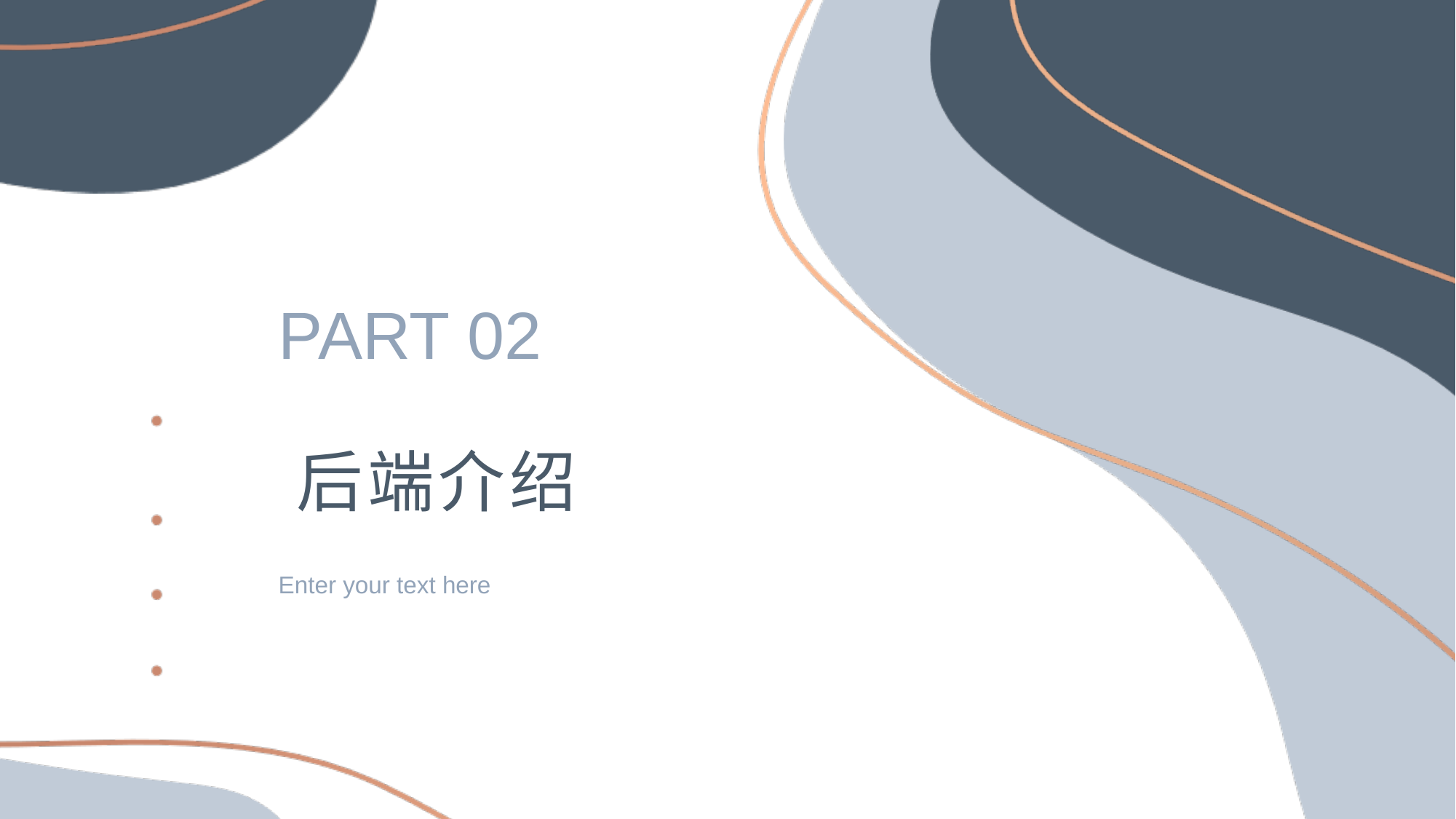

PART 02
后端介绍
Enter your text here